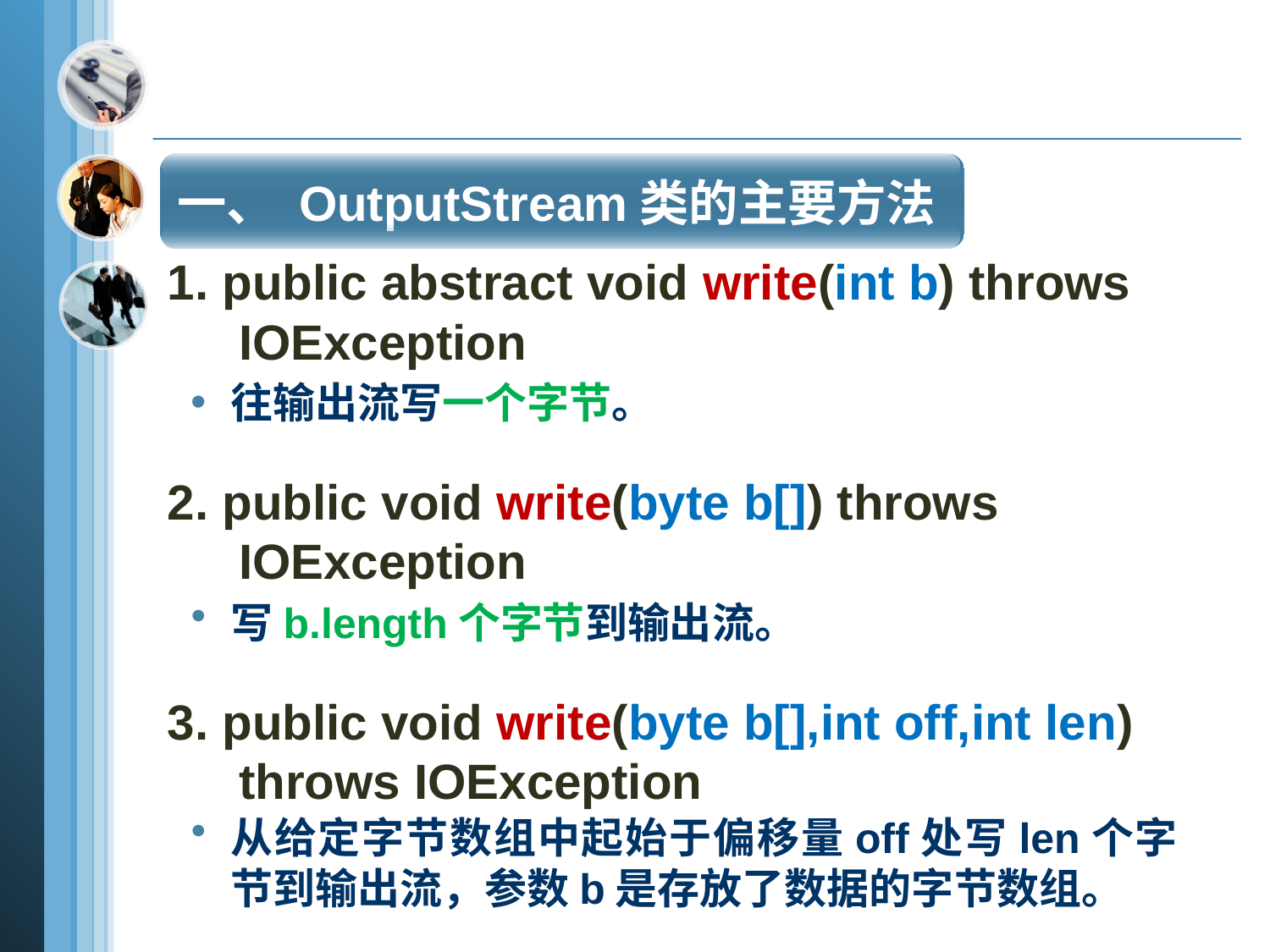

一、 OutputStream类的主要方法

1. public abstract void write​(int b) throws  IOException
往输出流写一个字节。
2. public void write(byte b[]) throws IOException
写b.length个字节到输出流。
3. public void write(byte b[],int off,int len) throws IOException
从给定字节数组中起始于偏移量off处写len个字节到输出流，参数b是存放了数据的字节数组。